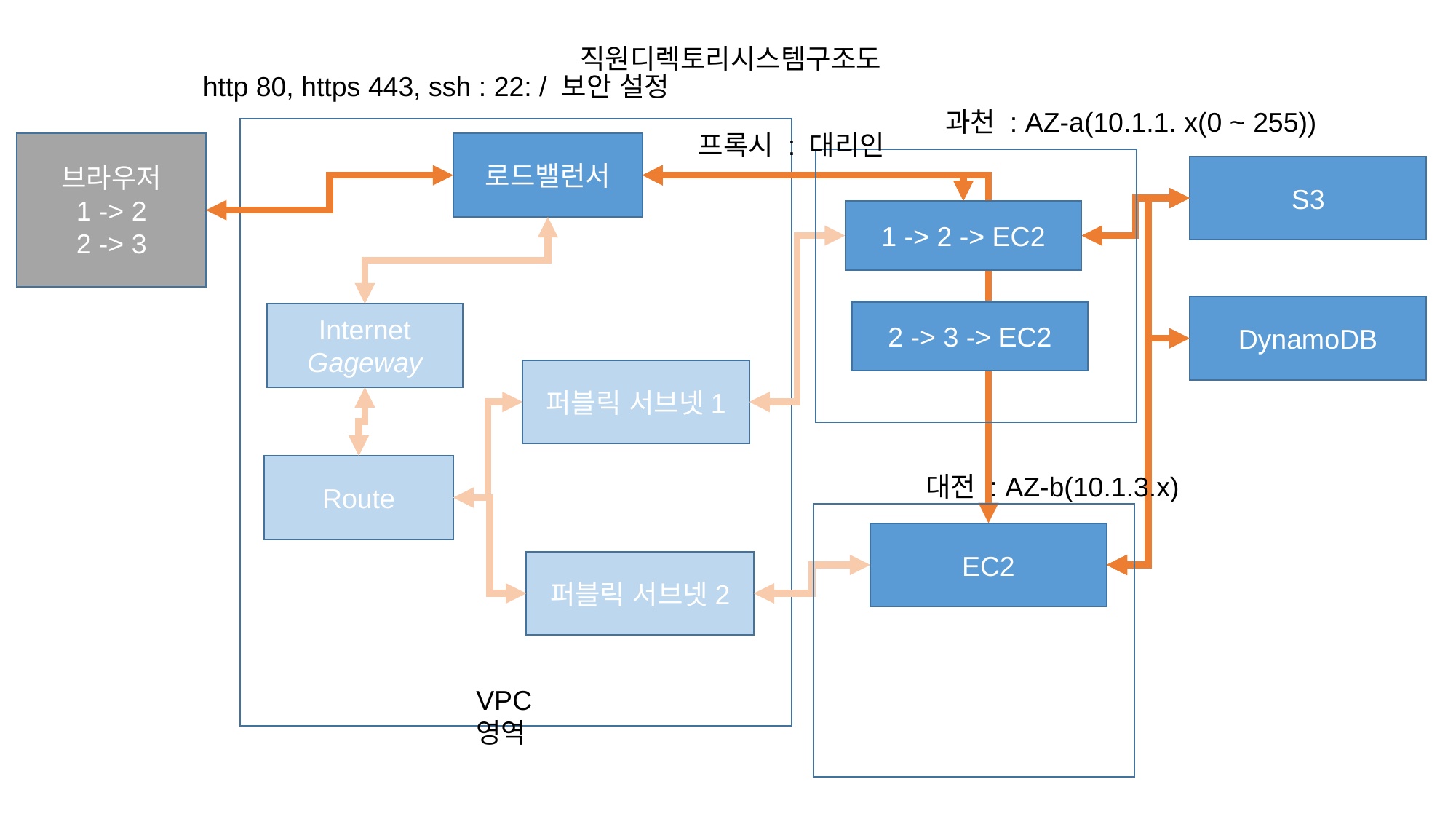

직원디렉토리시스템구조도
http 80, https 443, ssh : 22: / 보안 설정
과천 : AZ-a(10.1.1. x(0 ~ 255))

프록시 : 대리인
로드밸런서
브라우저
1 -> 2
2 -> 3

S3
1 -> 2 -> EC2
DynamoDB
2 -> 3 -> EC2
Internet
Gageway
퍼블릭 서브넷1
Route
대전 : AZ-b(10.1.3.x)

EC2
퍼블릭 서브넷2
VPC 영역